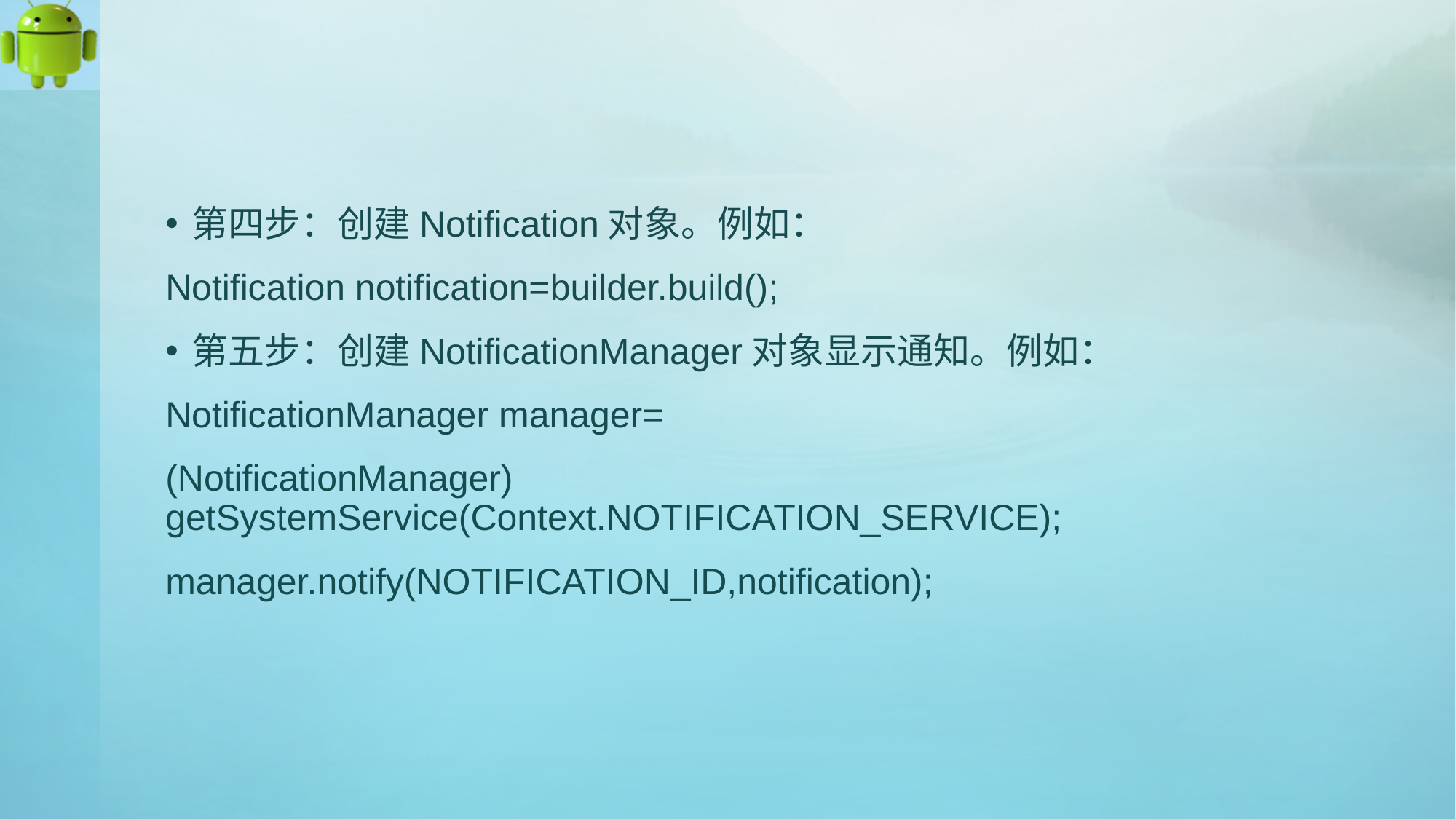

#
第四步：创建Notification对象。例如：
Notification notification=builder.build();
第五步：创建NotificationManager对象显示通知。例如：
NotificationManager manager=
(NotificationManager) getSystemService(Context.NOTIFICATION_SERVICE);
manager.notify(NOTIFICATION_ID,notification);